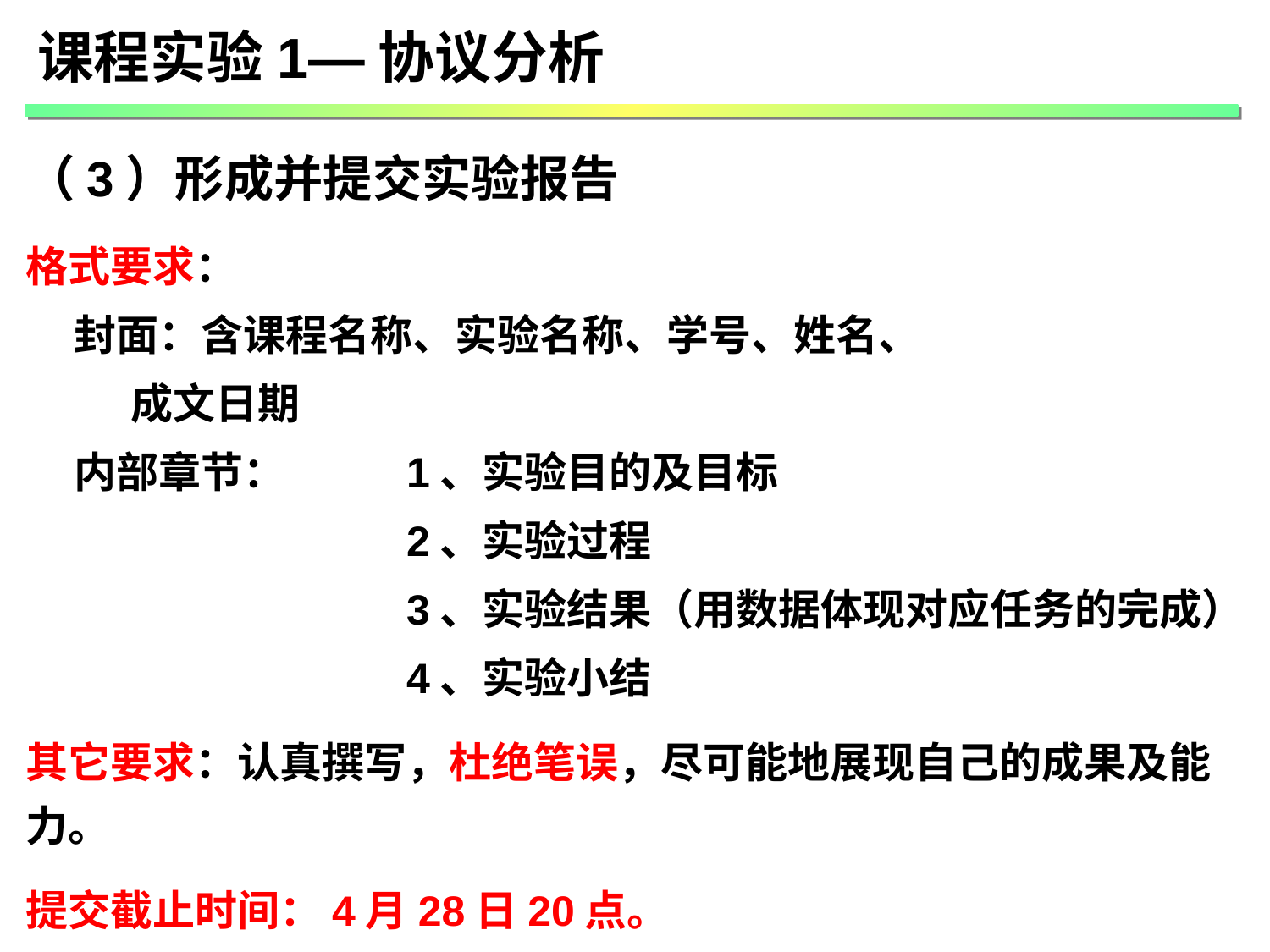

课程实验1—协议分析

（3）形成并提交实验报告
格式要求：
    封面：含课程名称、实验名称、学号、姓名、
          成文日期
    内部章节：	1、实验目的及目标
			2、实验过程
			3、实验结果（用数据体现对应任务的完成）
			4、实验小结
其它要求：认真撰写，杜绝笔误，尽可能地展现自己的成果及能力。
提交截止时间：4月28日20点。